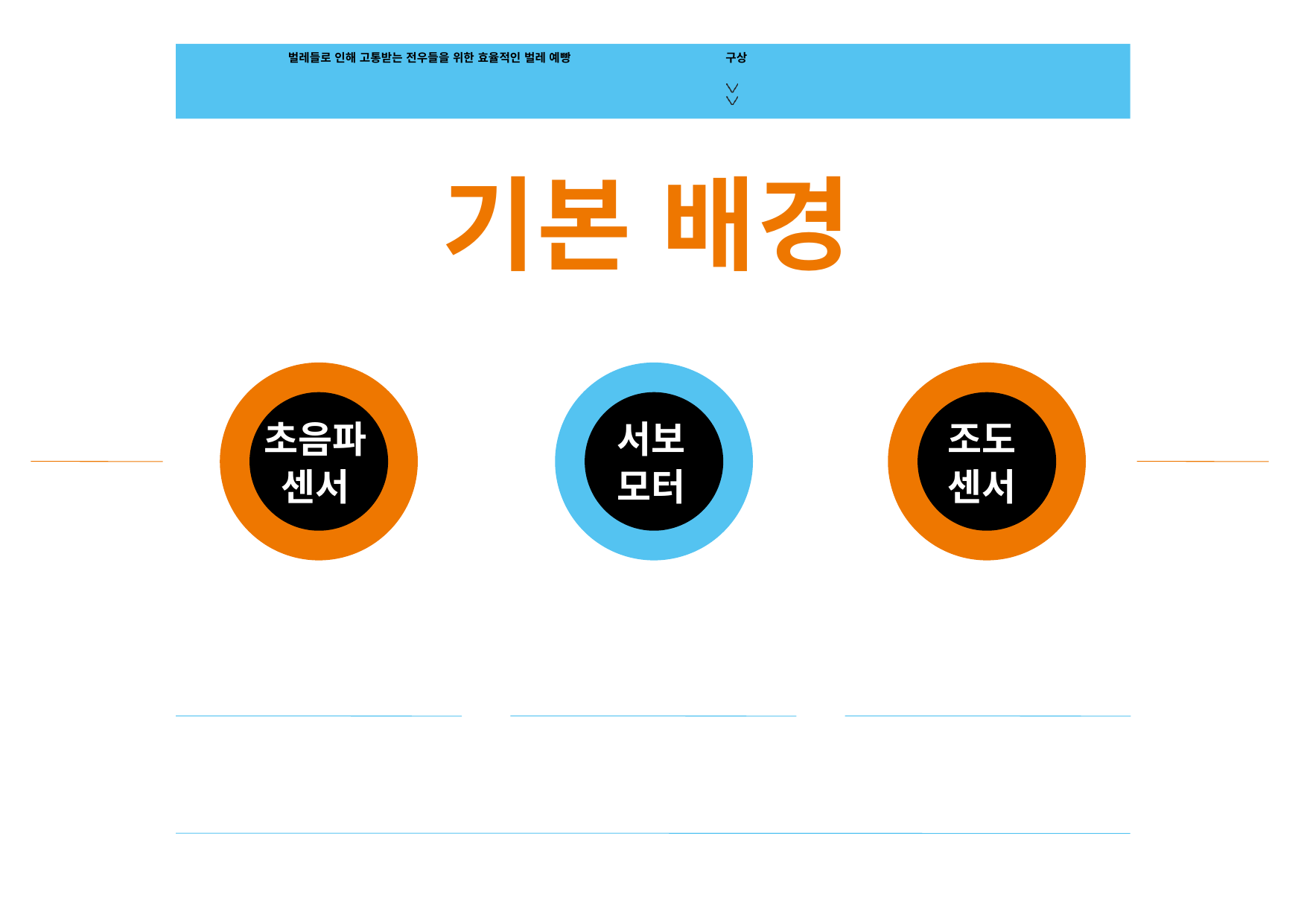

벌레들로 인해 고통받는 전우들을 위한 효율적인 벌레 예빵
구상

기본 배경

초음파
센서
서보
모터
조도
센서